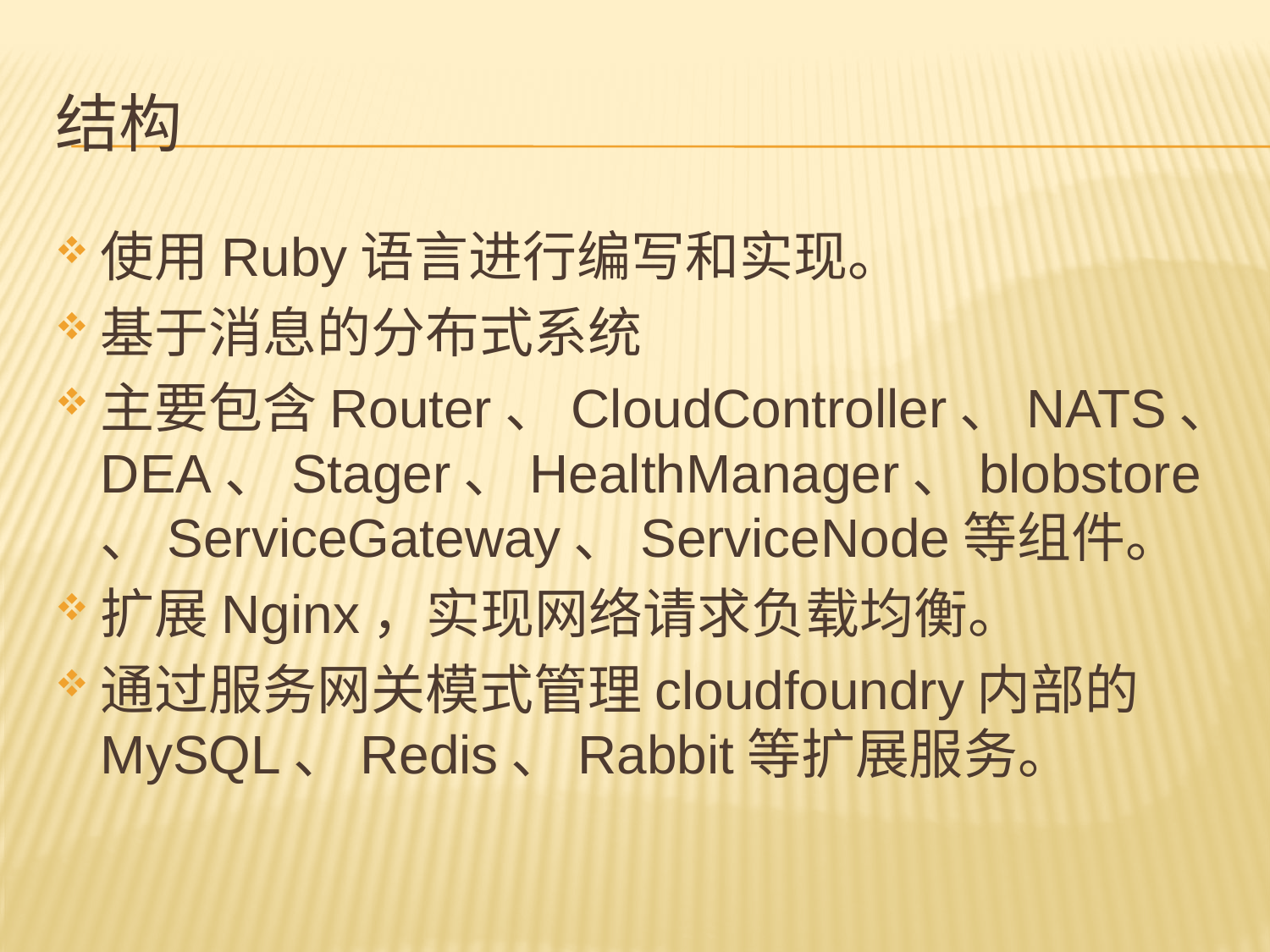

# 结构
使用Ruby语言进行编写和实现。
基于消息的分布式系统
主要包含Router、CloudController、NATS、DEA、Stager、HealthManager、blobstore、ServiceGateway、ServiceNode等组件。
扩展Nginx，实现网络请求负载均衡。
通过服务网关模式管理cloudfoundry内部的MySQL、Redis、Rabbit等扩展服务。